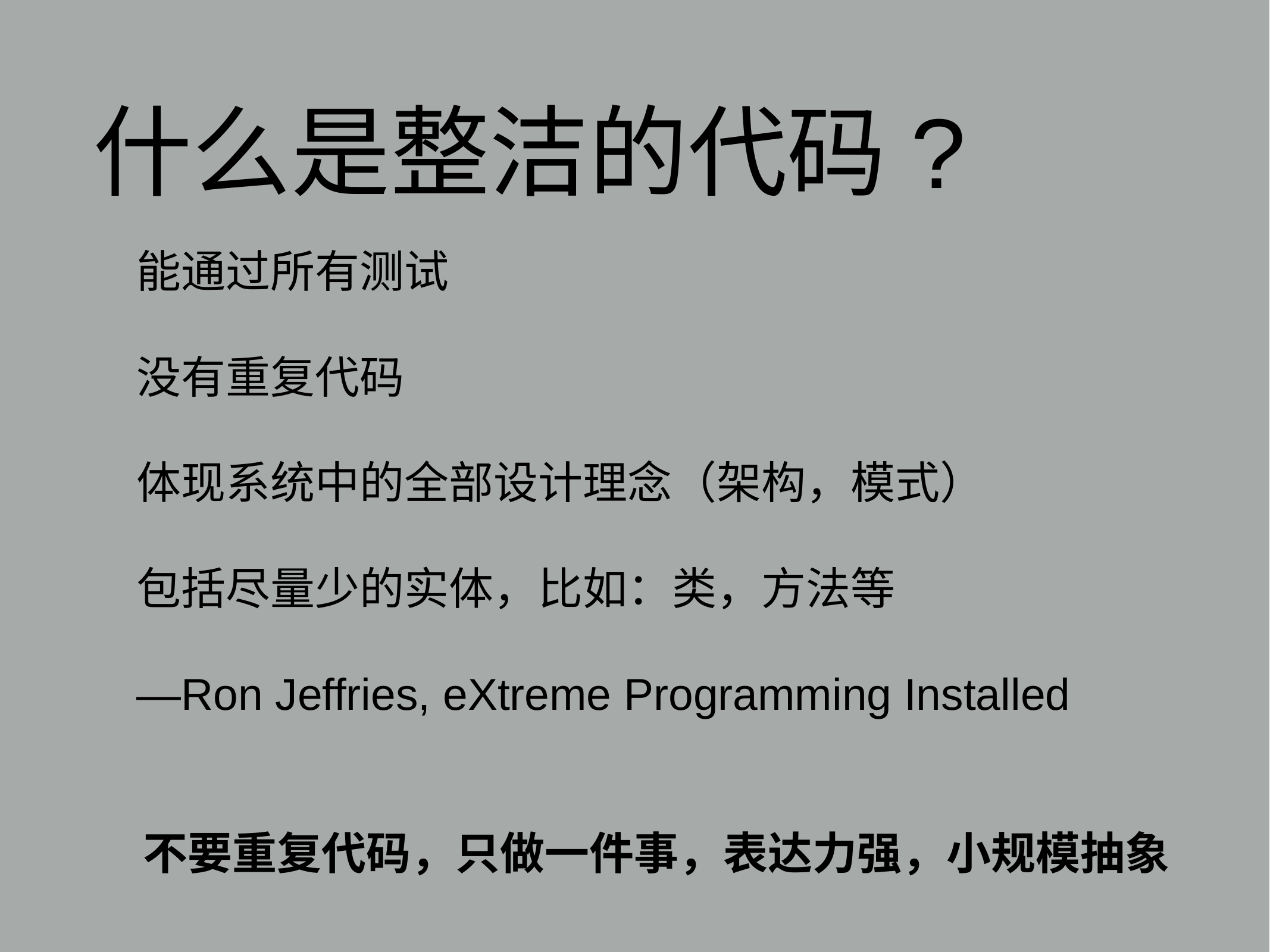

# 什么是整洁的代码?
能通过所有测试
没有重复代码
体现系统中的全部设计理念（架构，模式）
包括尽量少的实体，比如：类，方法等
—Ron Jeffries, eXtreme Programming Installed

不要重复代码，只做一件事，表达力强，小规模抽象